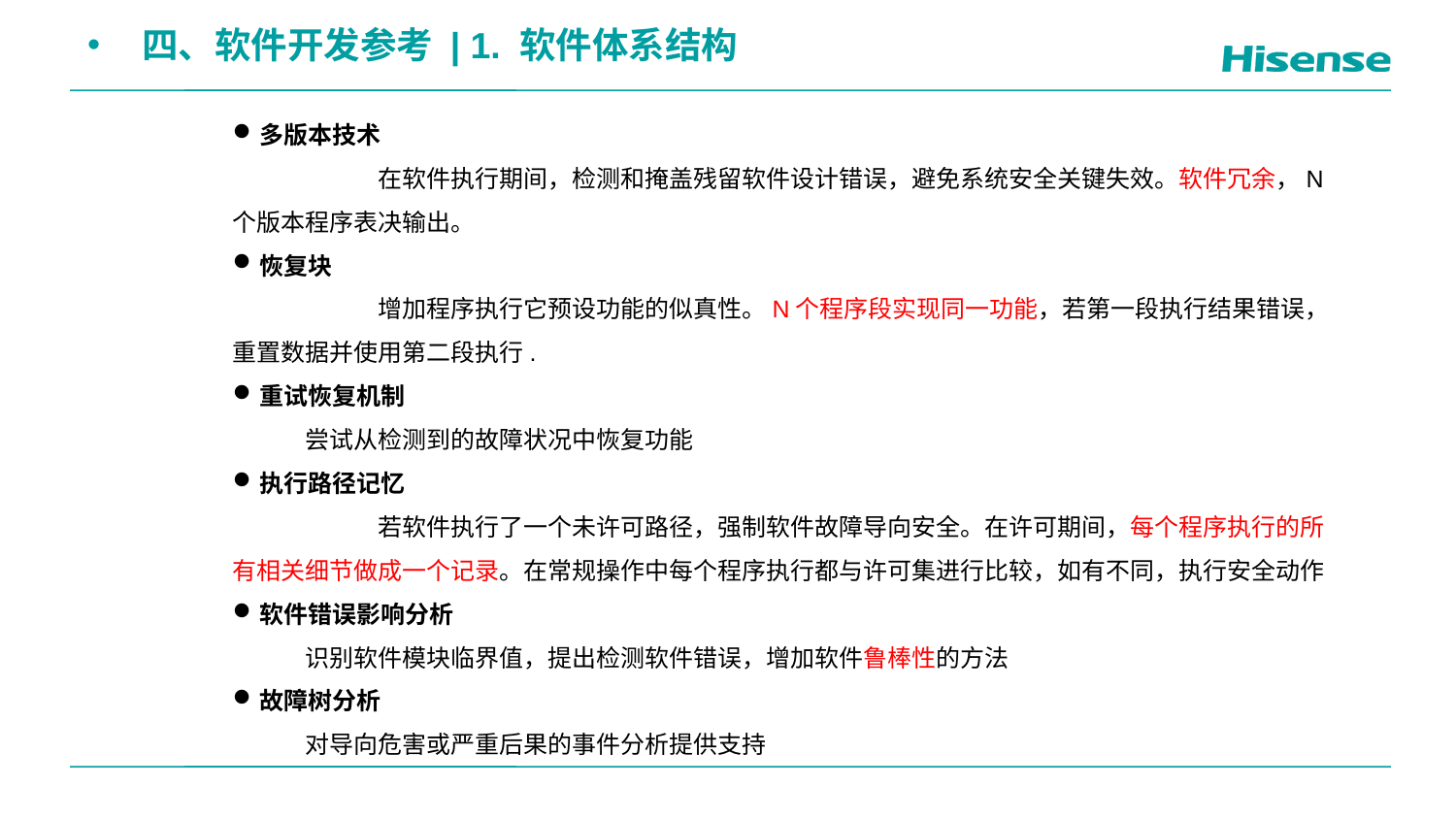

四、软件开发参考 | 1. 软件体系结构

多版本技术
	在软件执行期间，检测和掩盖残留软件设计错误，避免系统安全关键失效。软件冗余，N个版本程序表决输出。
恢复块
	增加程序执行它预设功能的似真性。N个程序段实现同一功能，若第一段执行结果错误，重置数据并使用第二段执行.
重试恢复机制
尝试从检测到的故障状况中恢复功能
执行路径记忆
	若软件执行了一个未许可路径，强制软件故障导向安全。在许可期间，每个程序执行的所有相关细节做成一个记录。在常规操作中每个程序执行都与许可集进行比较，如有不同，执行安全动作
软件错误影响分析
识别软件模块临界值，提出检测软件错误，增加软件鲁棒性的方法
故障树分析
对导向危害或严重后果的事件分析提供支持